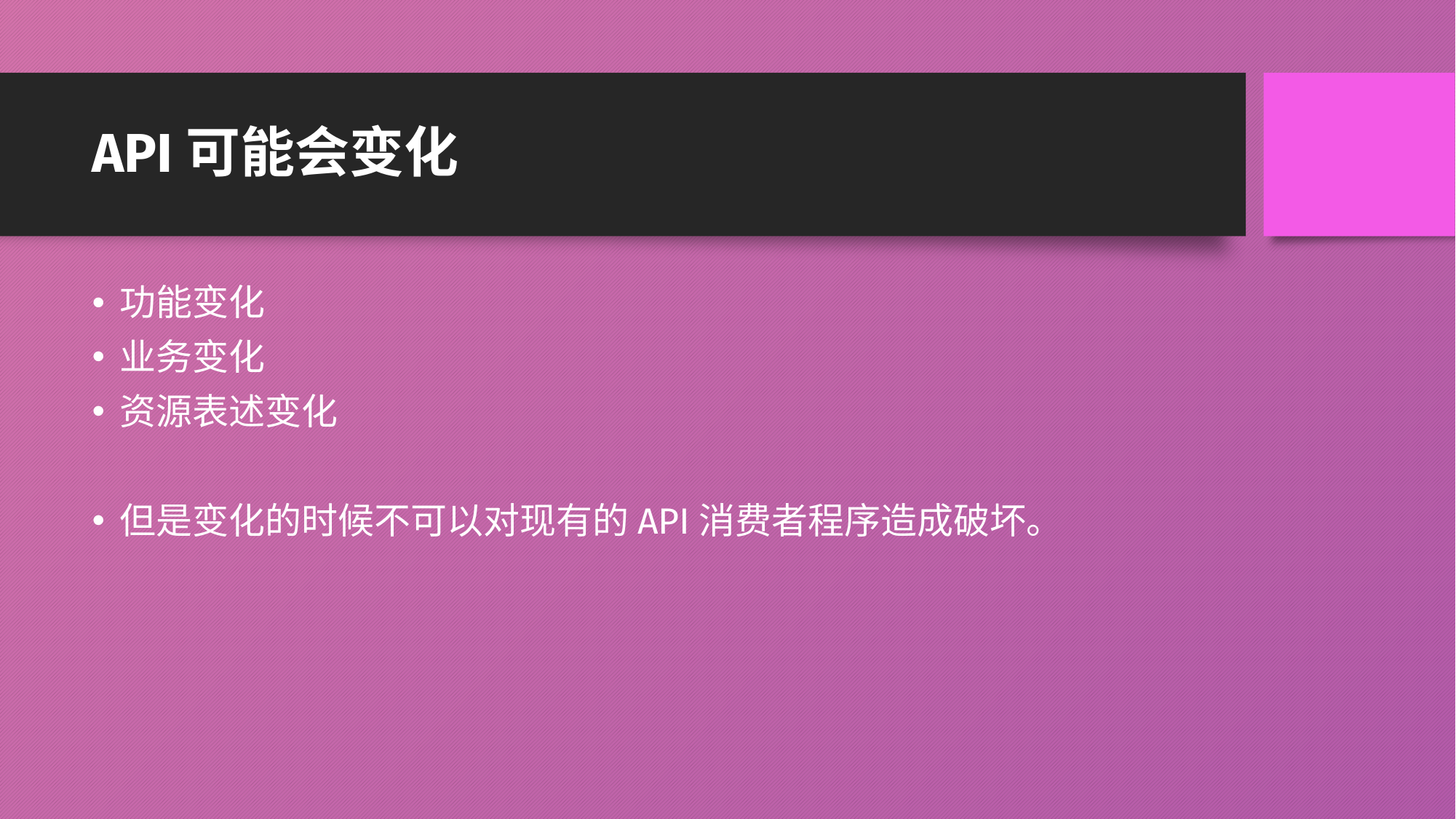

# API可能会变化
功能变化
业务变化
资源表述变化

但是变化的时候不可以对现有的API消费者程序造成破坏。